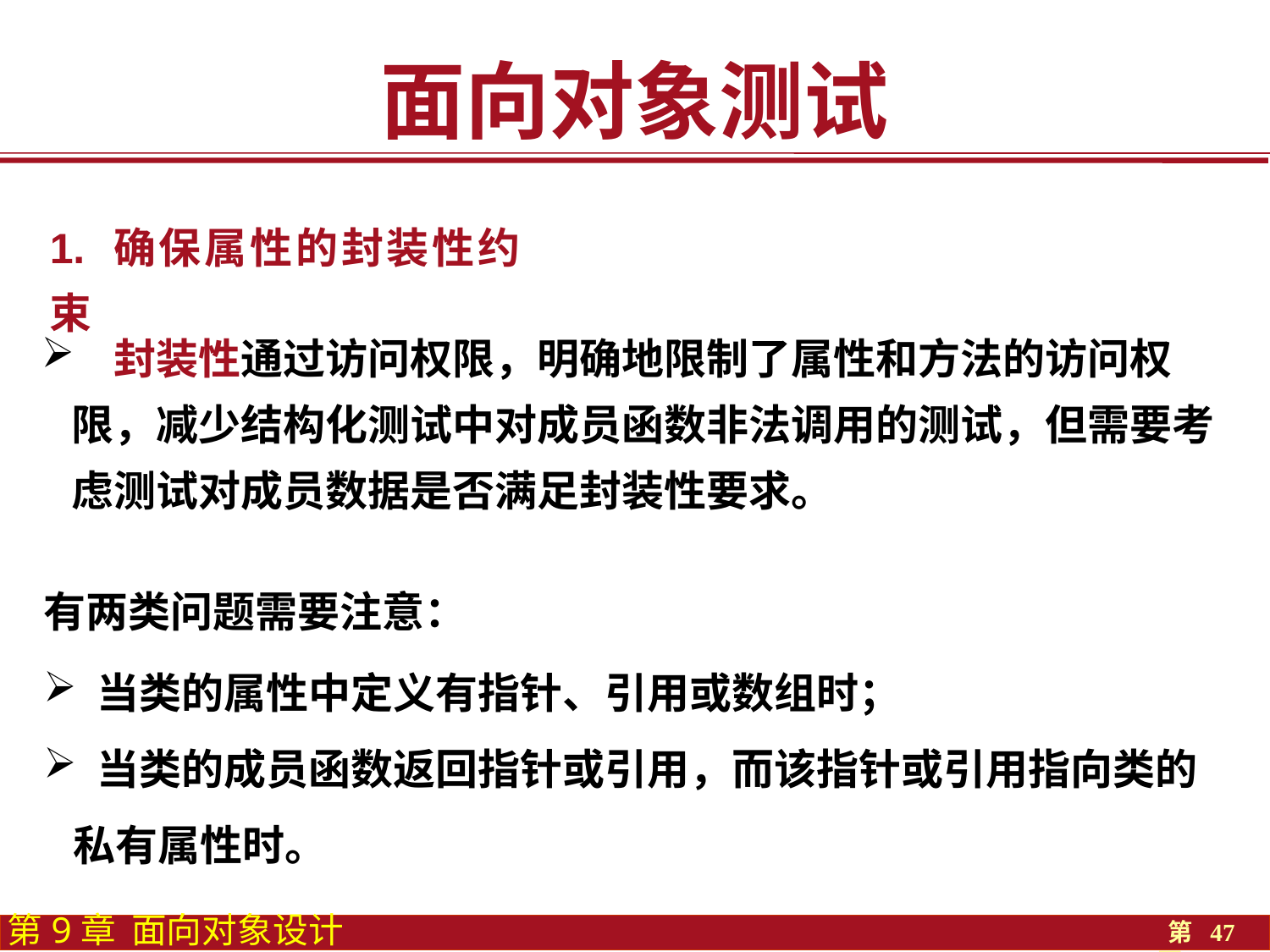

面向对象测试
1. 确保属性的封装性约束
   封装性通过访问权限，明确地限制了属性和方法的访问权限，减少结构化测试中对成员函数非法调用的测试，但需要考虑测试对成员数据是否满足封装性要求。
有两类问题需要注意：
 当类的属性中定义有指针、引用或数组时；
 当类的成员函数返回指针或引用，而该指针或引用指向类的私有属性时。